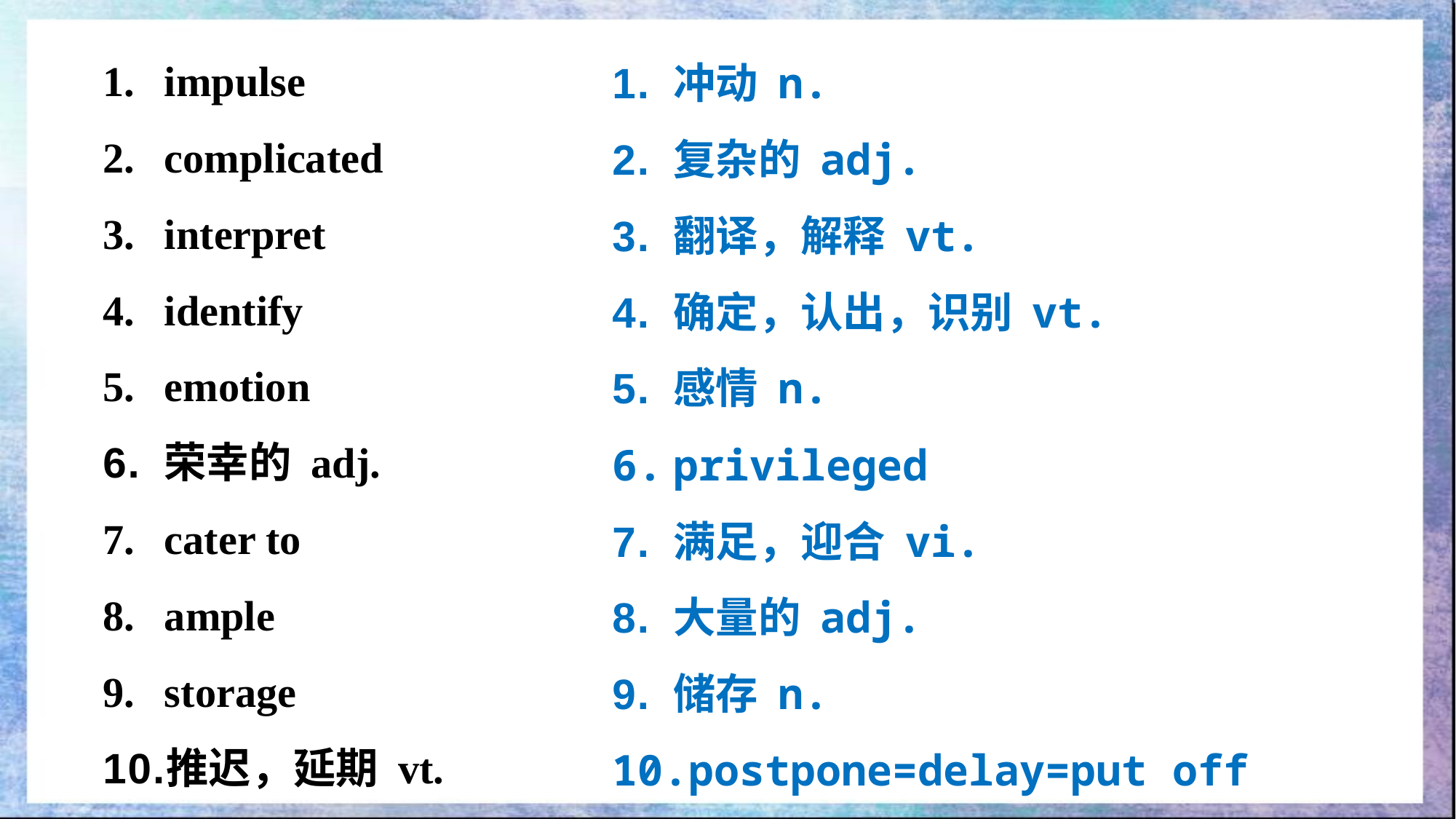

impulse
complicated
interpret
identify
emotion
荣幸的 adj.
cater to
ample
storage
推迟，延期 vt.
冲动 n.
复杂的 adj.
翻译，解释 vt.
确定，认出，识别 vt.
感情 n.
privileged
满足，迎合 vi.
大量的 adj.
储存 n.
postpone=delay=put off